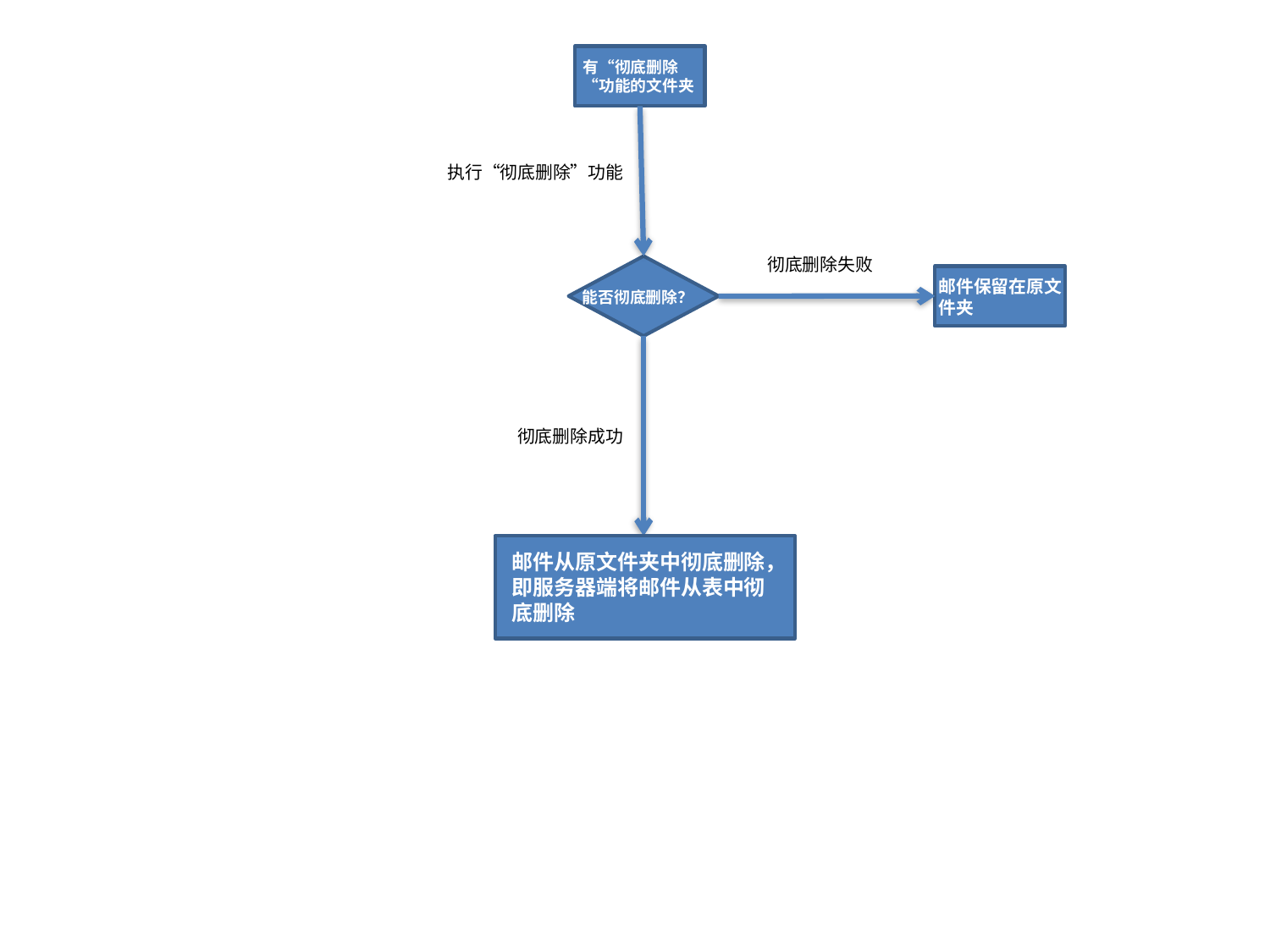

有“彻底删除“功能的文件夹
执行“彻底删除”功能
彻底删除失败

邮件保留在原文件夹
能否彻底删除？
彻底删除成功

邮件从原文件夹中彻底删除，即服务器端将邮件从表中彻底删除